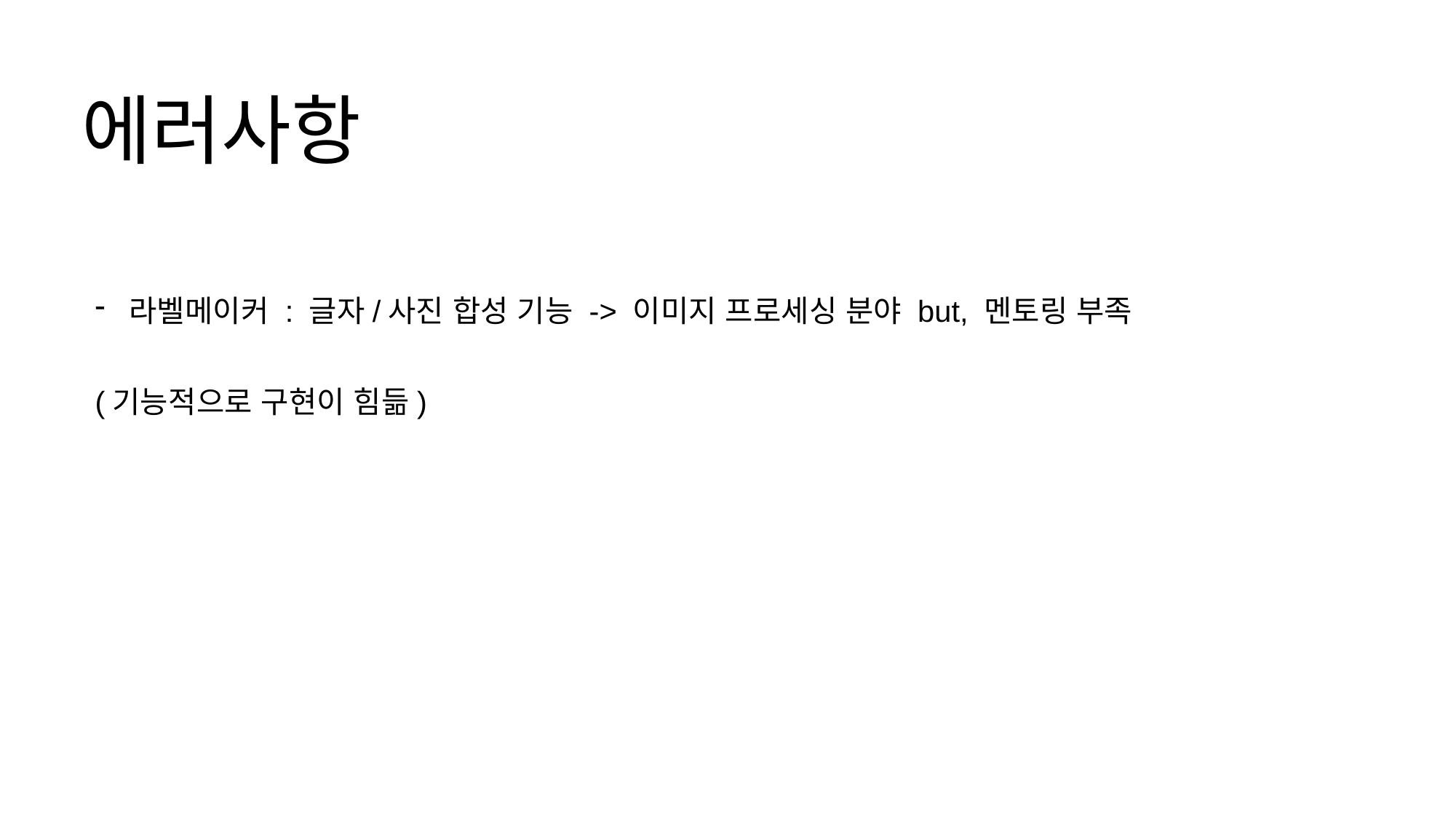

에러사항
라벨메이커 : 글자/사진 합성 기능 -> 이미지 프로세싱 분야 but, 멘토링 부족
(기능적으로 구현이 힘듦)